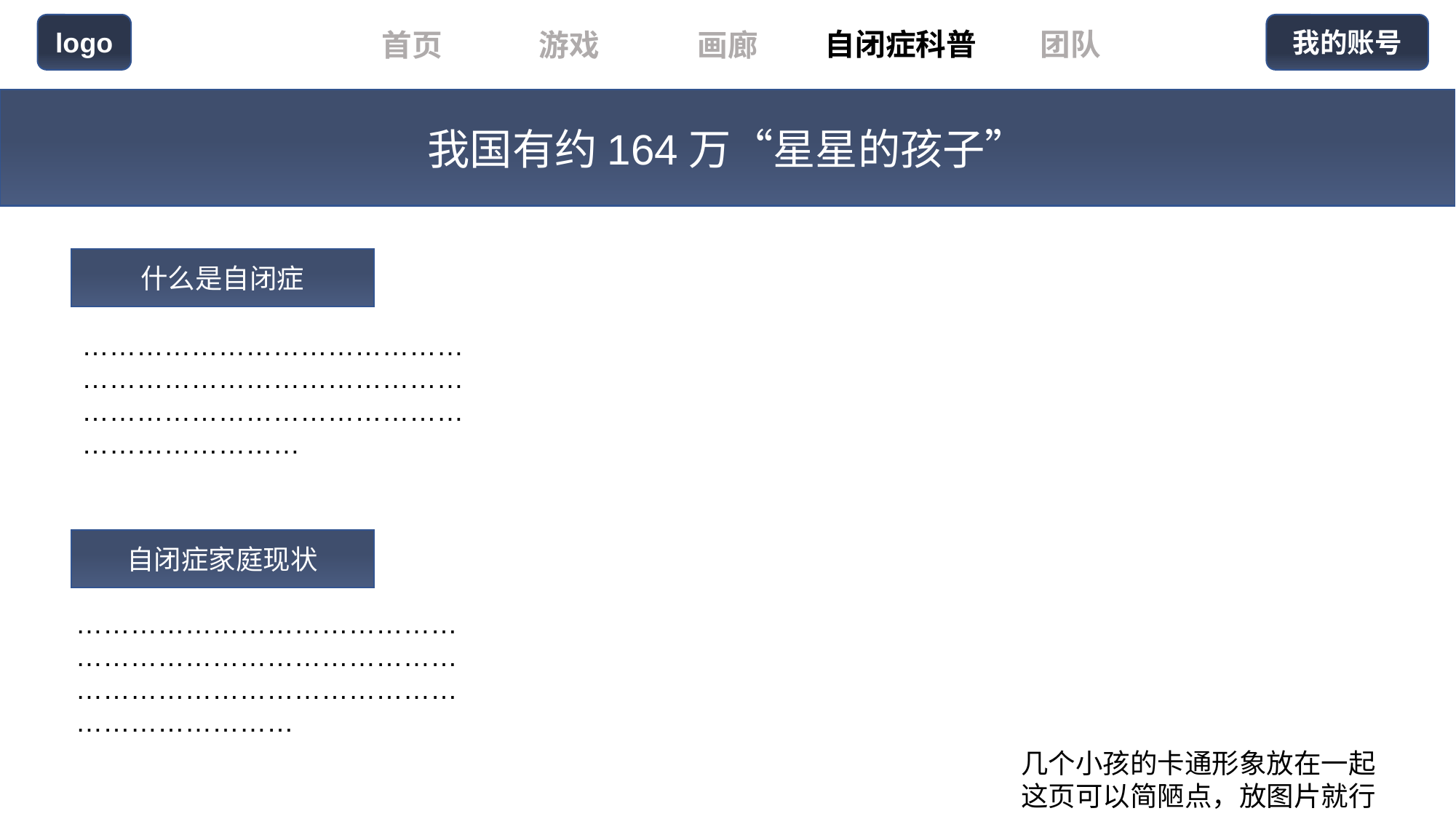

logo
我的账号
自闭症科普
团队
游戏
首页
画廊
我国有约164万“星星的孩子”
什么是自闭症
……………………………………………………………………………………………………………………………………
自闭症家庭现状
……………………………………………………………………………………………………………………………………
几个小孩的卡通形象放在一起
这页可以简陋点，放图片就行